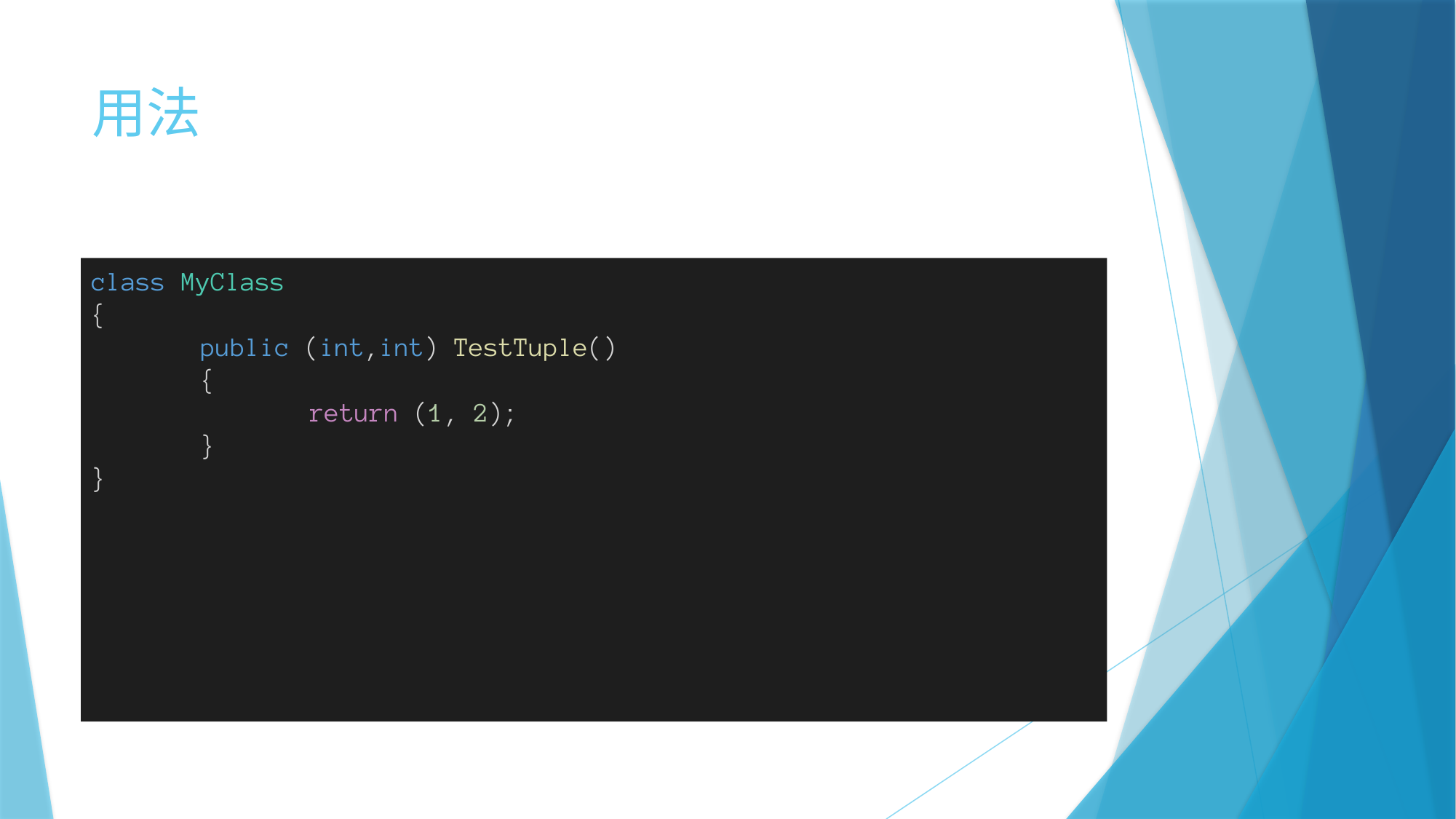

# 用法
class MyClass
{
	public (int,int) TestTuple()
	{
		return (1, 2);
	}
}